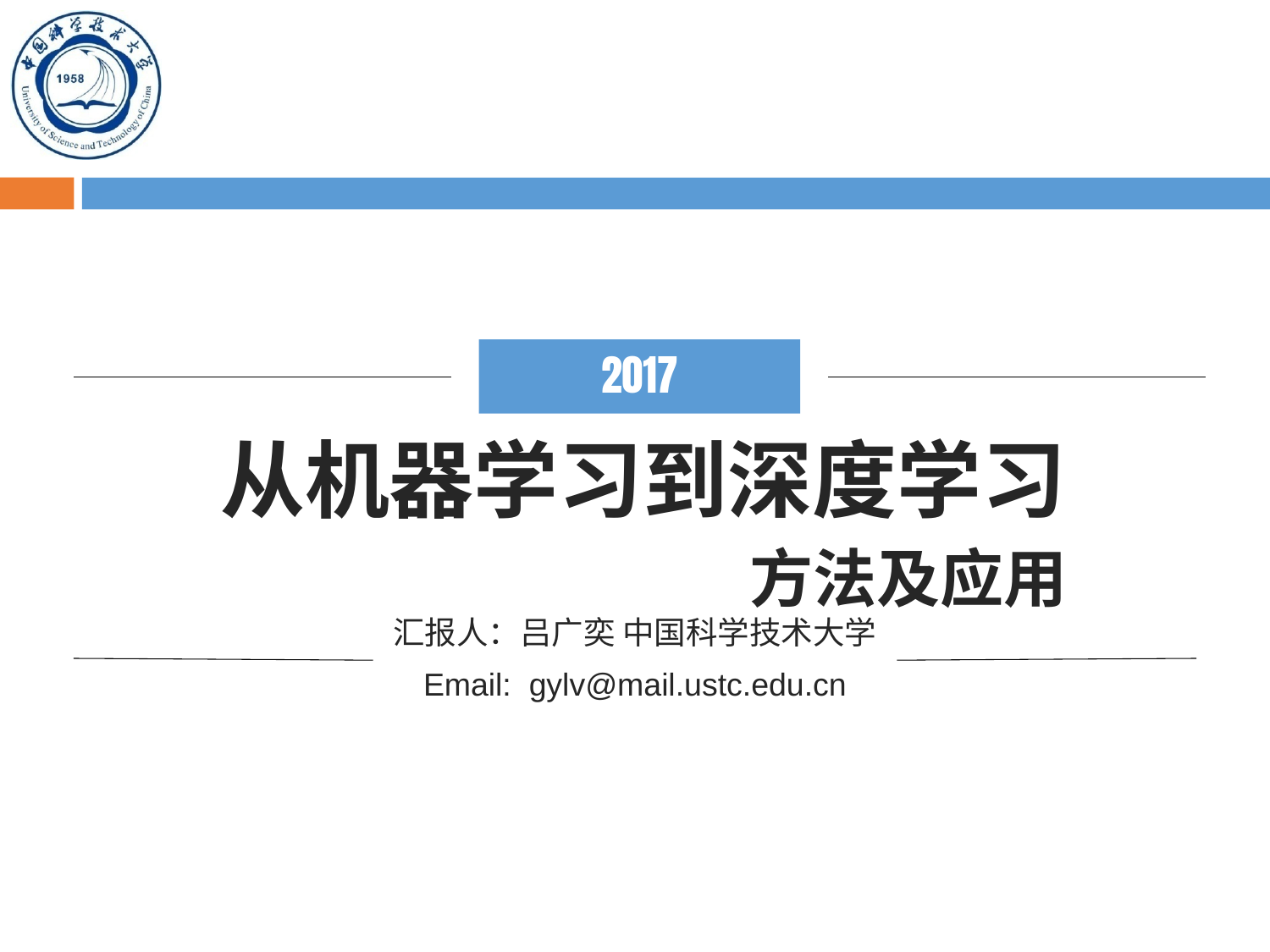

# 从机器学习到深度学习 方法及应用
汇报人：吕广奕 中国科学技术大学
Email:  gylv@mail.ustc.edu.cn